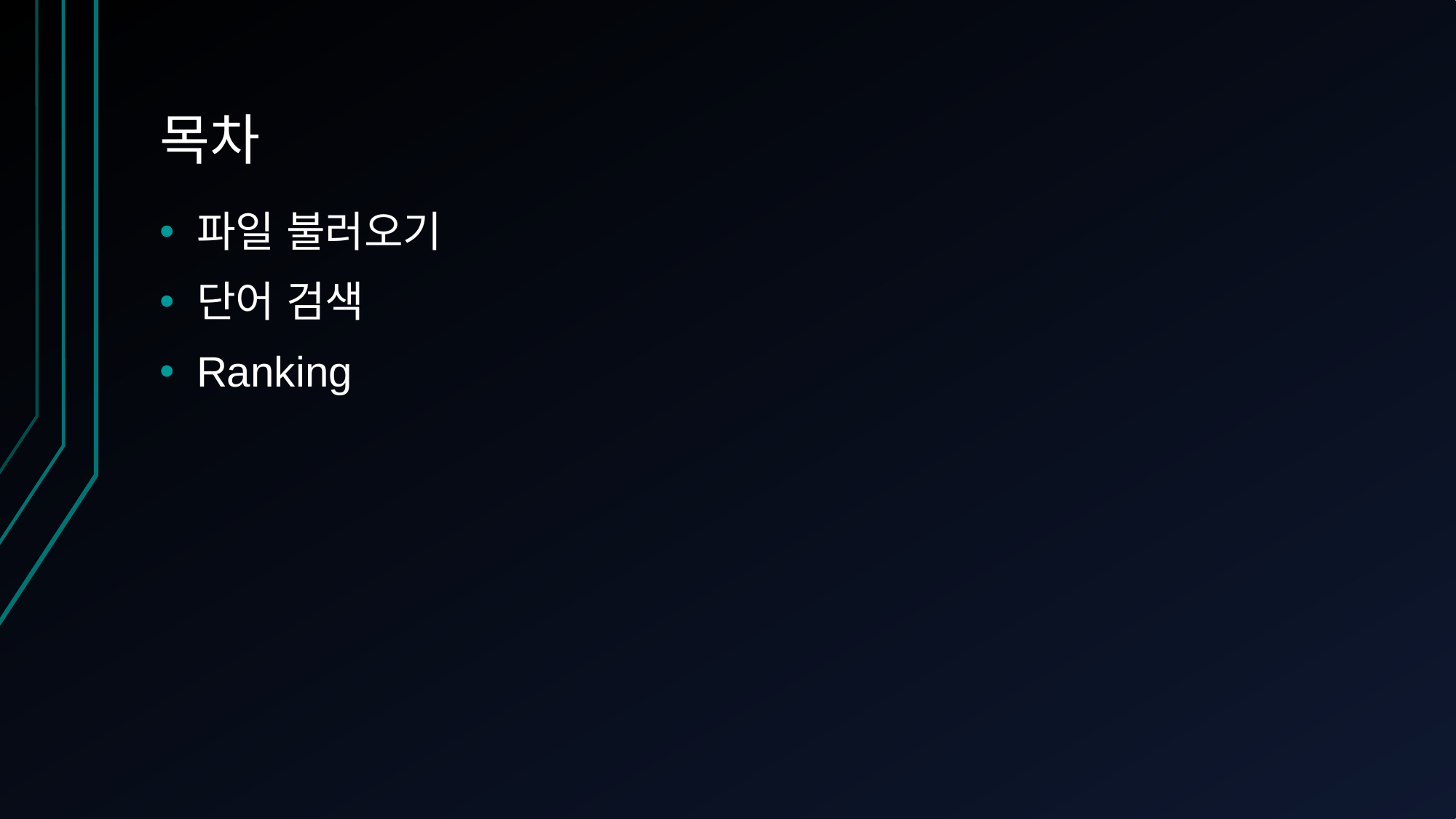

# 목차
파일 불러오기
단어 검색
Ranking